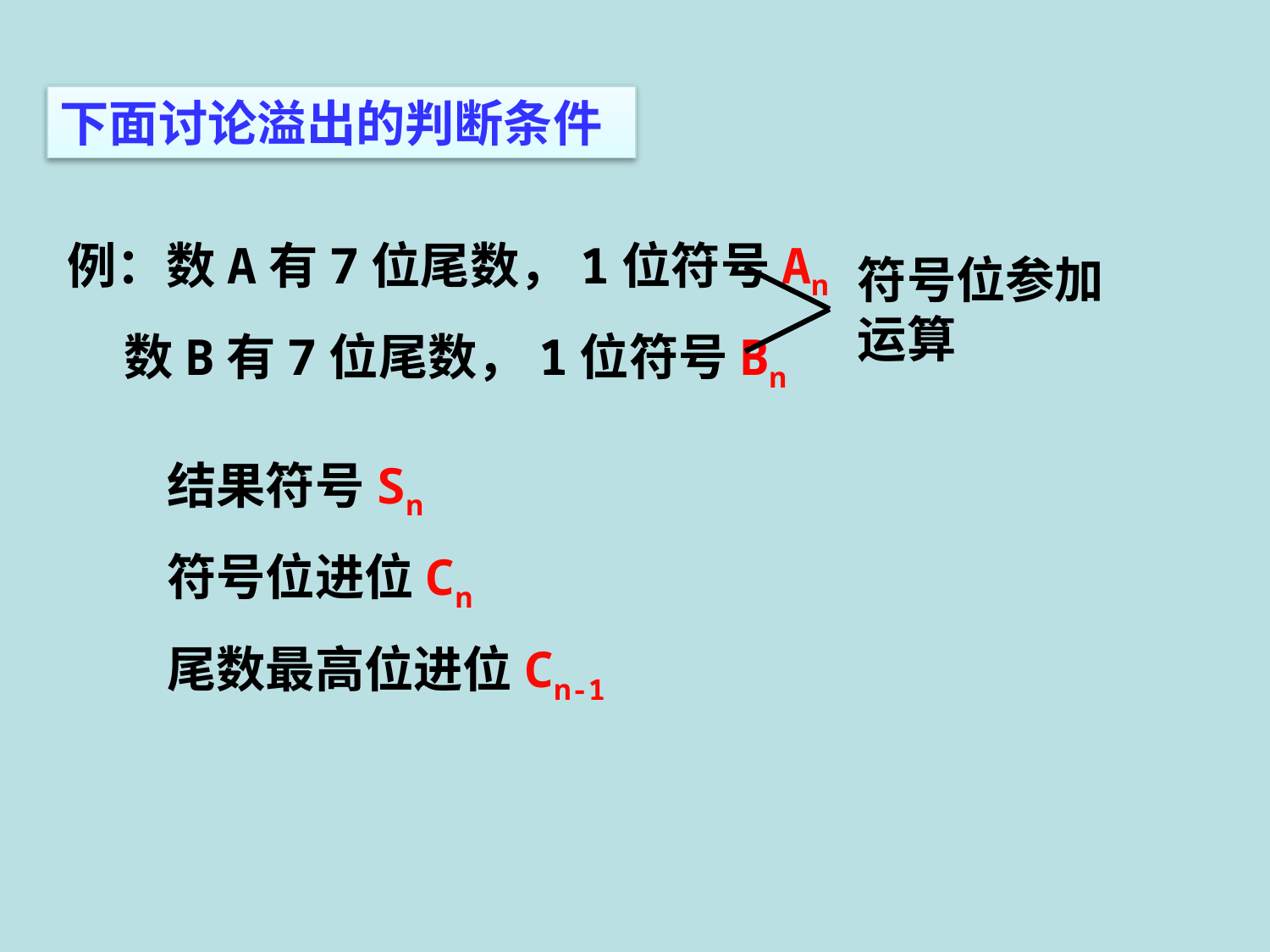

下面讨论溢出的判断条件
例：数A有7位尾数，1位符号An
    数B有7位尾数，1位符号Bn
符号位参加运算

结果符号Sn
符号位进位Cn
尾数最高位进位Cn-1